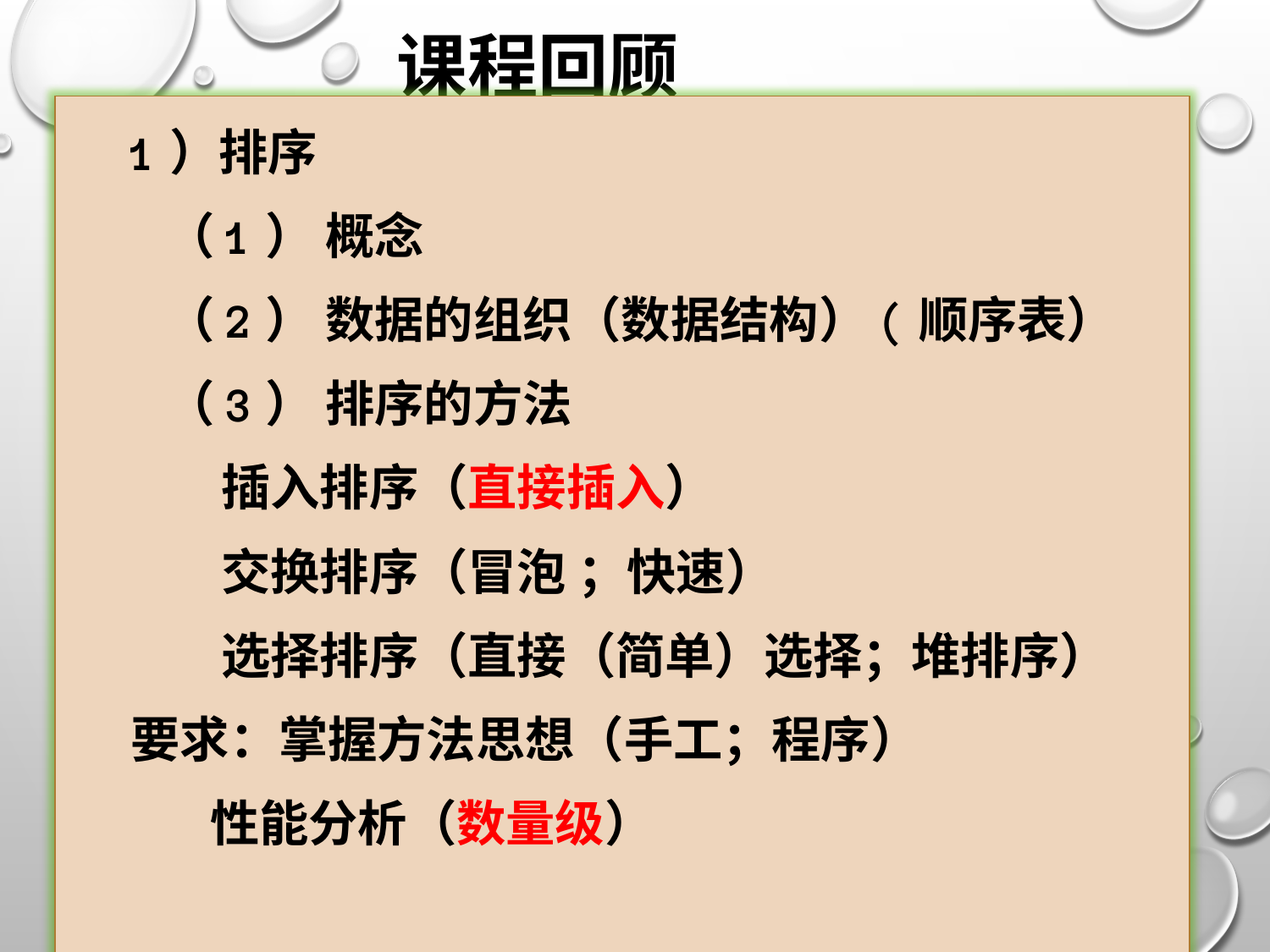

课程回顾
1）排序
  （1） 概念
  （2） 数据的组织（数据结构）(顺序表）
  （3） 排序的方法
       插入排序（直接插入）
       交换排序（冒泡 ；快速）
       选择排序（直接（简单）选择；堆排序）
要求：掌握方法思想（手工；程序）
      性能分析（数量级）